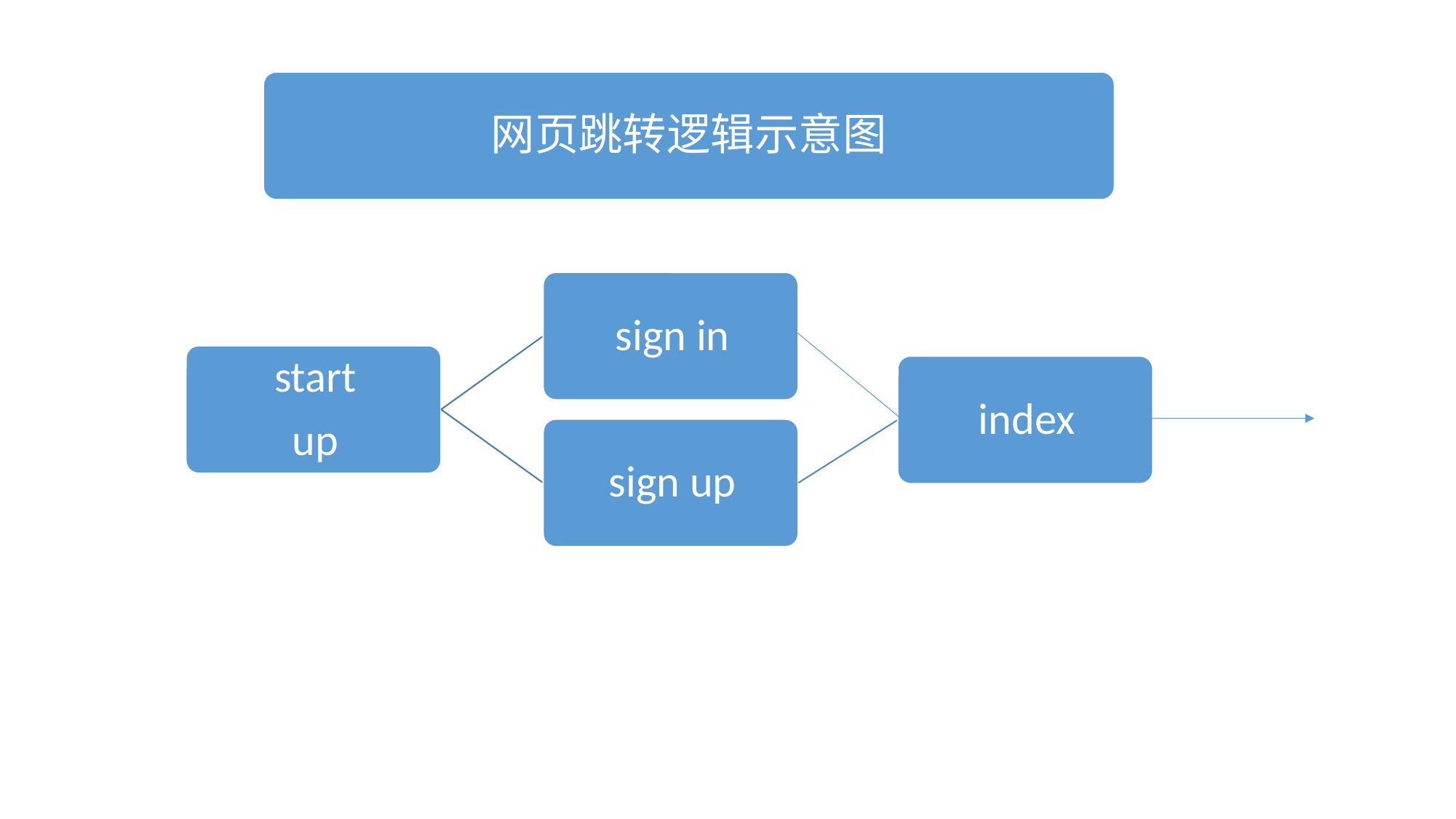

网页跳转逻辑示意图
start
up

sign in

sign up

index